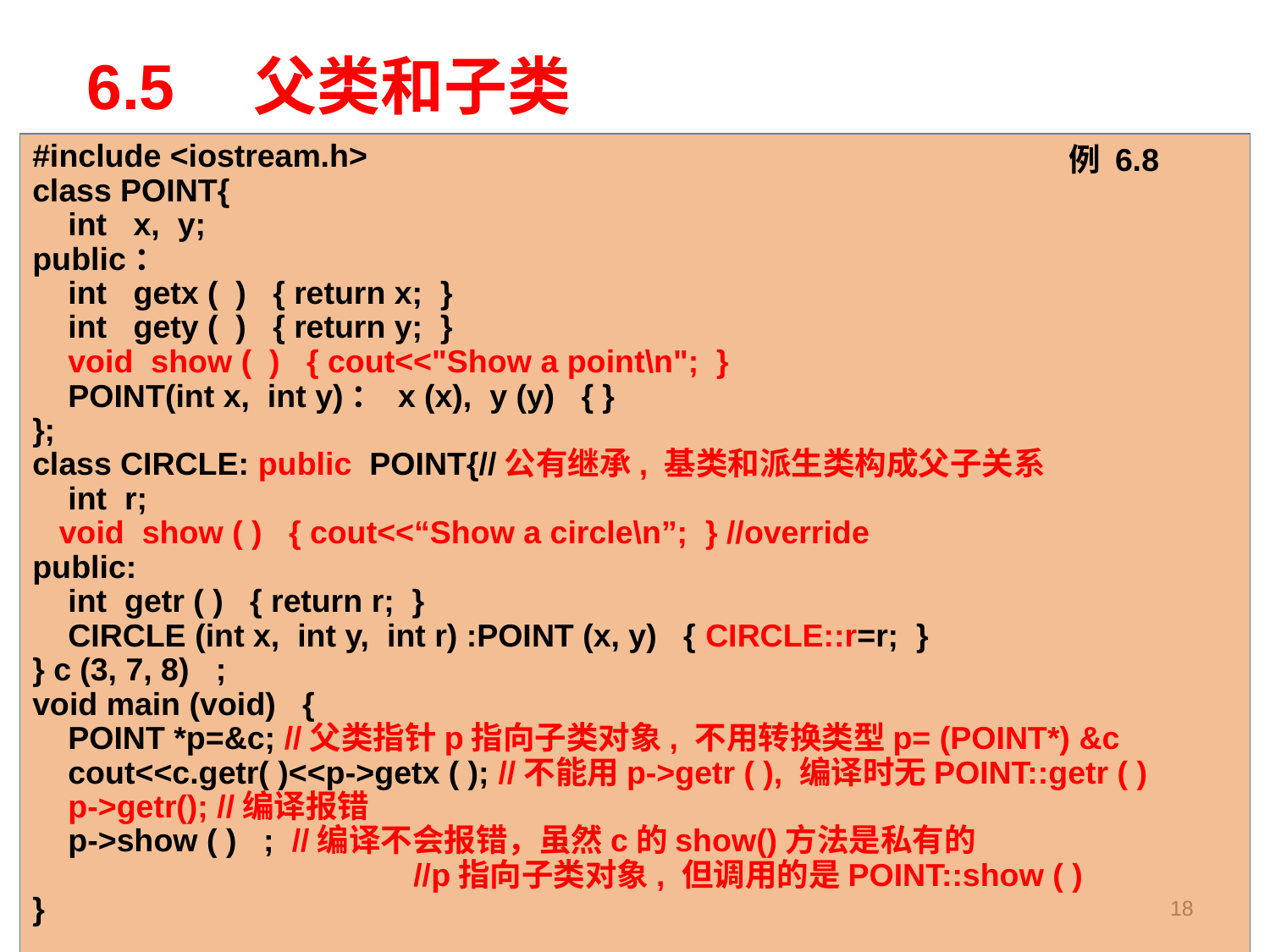

# 6.5　父类和子类
#include <iostream.h>
class POINT{
    int   x,  y;
public：
    int   getx (  )   { return x;  }
    int   gety (  )   { return y;  }
    void  show (  )   { cout<<"Show a point\n";  }
    POINT(int x,  int y)： x (x),  y (y)   { }
};
class CIRCLE: public  POINT{//公有继承, 基类和派生类构成父子关系
    int  r;
   void  show ( )   { cout<<“Show a circle\n”;  } //override
public:
    int  getr ( )   { return r;  }
    CIRCLE (int x,  int y,  int r) :POINT (x, y)   { CIRCLE::r=r;  }
} c (3, 7, 8)   ;
void main (void)   {
    POINT *p=&c; //父类指针p指向子类对象, 不用转换类型p= (POINT*) &c
    cout<<c.getr( )<<p->getx ( ); //不能用p->getr ( ), 编译时无POINT::getr ( )
    p->getr(); //编译报错
    p->show ( )   ;  //编译不会报错，虽然c的show()方法是私有的
			//p指向子类对象, 但调用的是POINT::show ( )
}
例 6.8
18